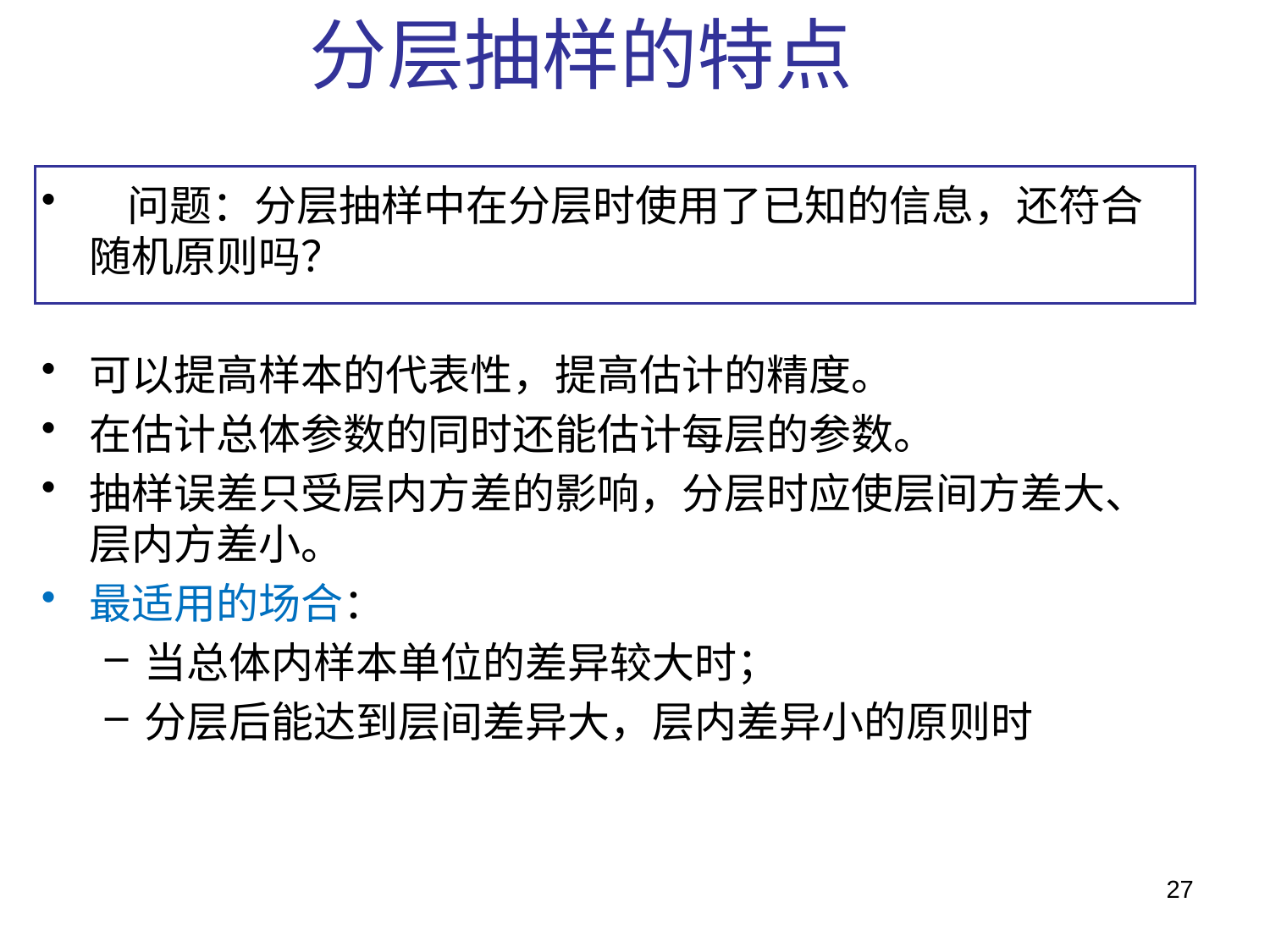

# 分层抽样的特点

   问题：分层抽样中在分层时使用了已知的信息，还符合随机原则吗？

可以提高样本的代表性，提高估计的精度。
在估计总体参数的同时还能估计每层的参数。
抽样误差只受层内方差的影响，分层时应使层间方差大、层内方差小。
最适用的场合：
当总体内样本单位的差异较大时；
分层后能达到层间差异大，层内差异小的原则时

27